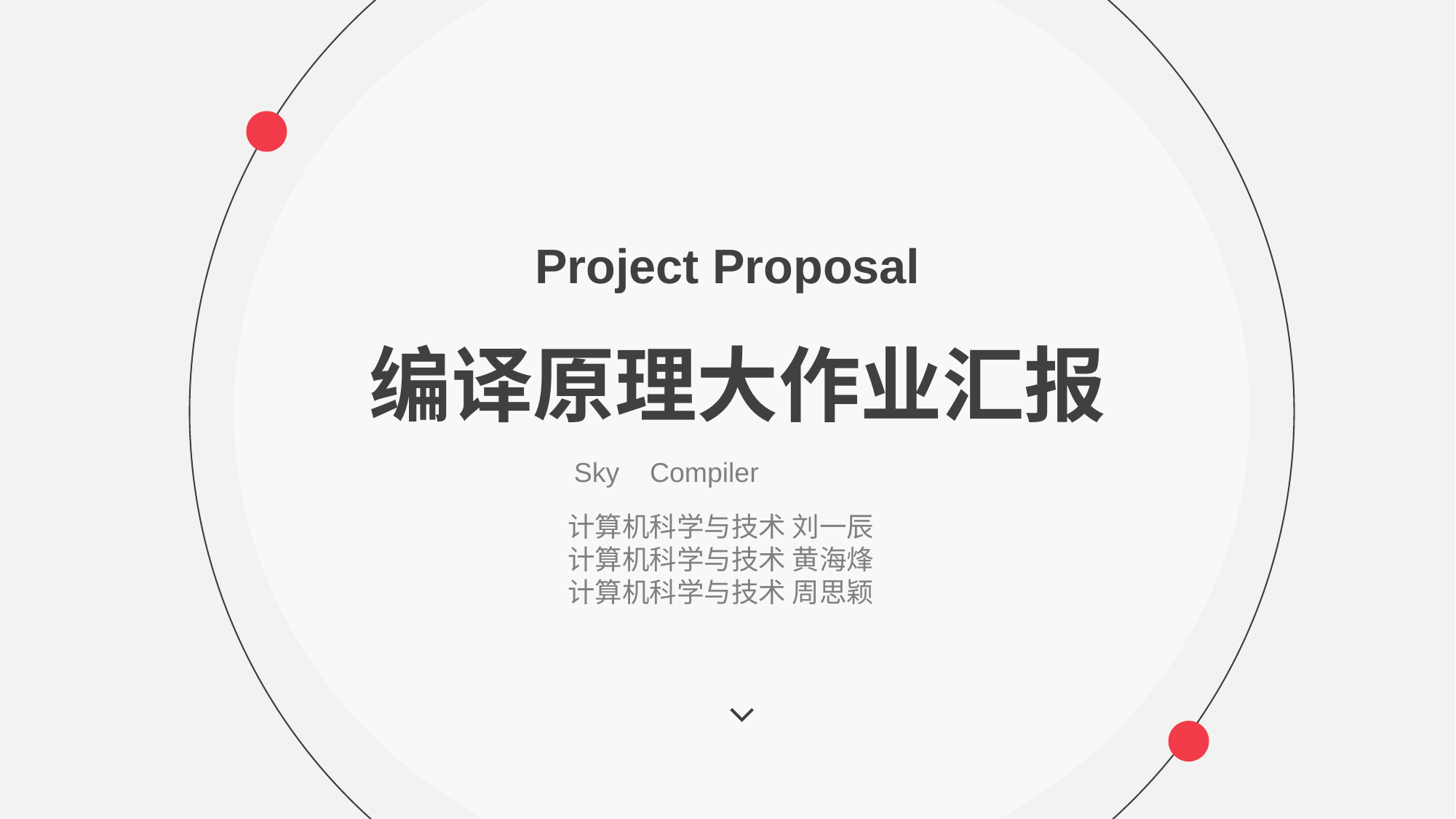

Project Proposal
编译原理大作业汇报
Sky    Compiler
计算机科学与技术 刘一辰
计算机科学与技术 黄海烽
计算机科学与技术 周思颖